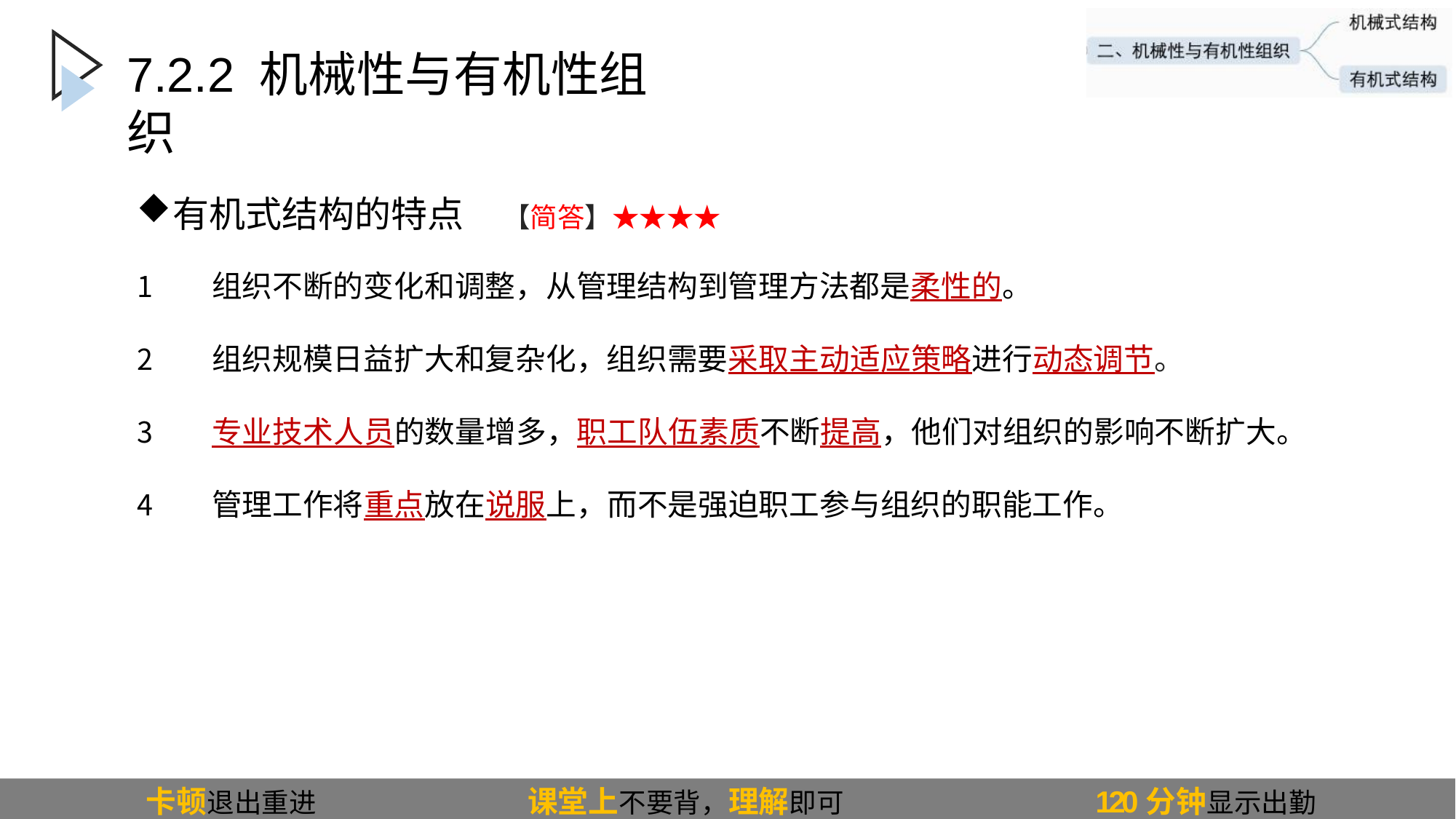

# 7.2.2 机械性与有机性组织
有机式结构的特点
【简答】★★★★
组织不断的变化和调整，从管理结构到管理方法都是柔性的。
组织规模日益扩大和复杂化，组织需要采取主动适应策略进行动态调节。
专业技术人员的数量增多，职工队伍素质不断提高，他们对组织的影响不断扩大。
管理工作将重点放在说服上，而不是强迫职工参与组织的职能工作。
卡顿退出重进
课堂上不要背，理解即可
120分钟显示出勤